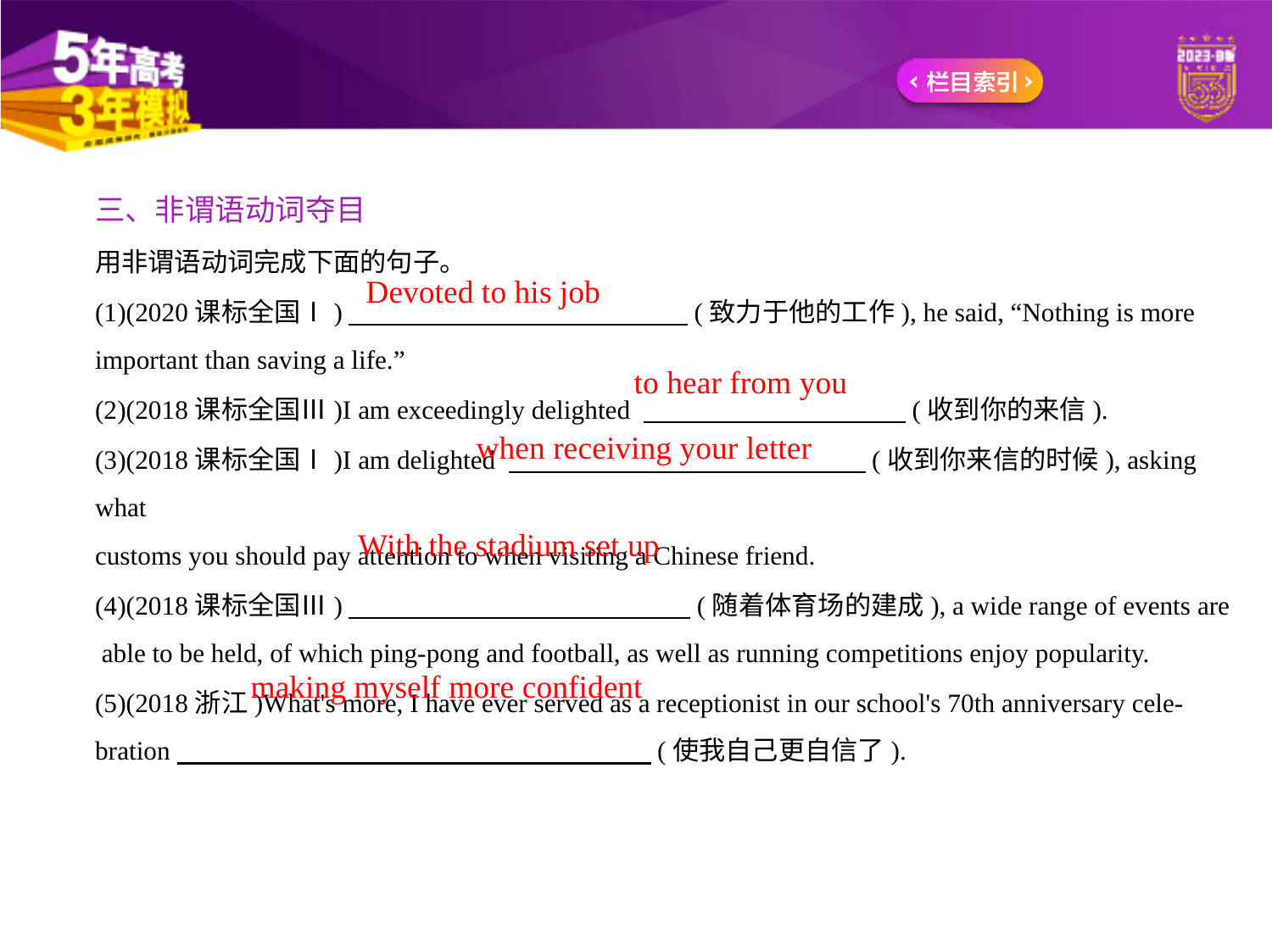

三、非谓语动词夺目
用非谓语动词完成下面的句子。
(1)(2020课标全国Ⅰ)　　    　　　　　　　　　    (致力于他的工作), he said, “Nothing is more
important than saving a life.”
(2)(2018课标全国Ⅲ)I am exceedingly delighted 　　　　　　　　　    (收到你的来信).
(3)(2018课标全国Ⅰ)I am delighted 　　       　　　　　　　　　    (收到你来信的时候), asking what
customs you should pay attention to when visiting a Chinese friend.
(4)(2018课标全国Ⅲ)　　　　　　　　　　　　    (随着体育场的建成), a wide range of events are
 able to be held, of which ping-pong and football, as well as running competitions enjoy popularity.
(5)(2018浙江)What's more, I have ever served as a receptionist in our school's 70th anniversary cele-
bration　　　　　　　　　　　　　　　　　    (使我自己更自信了).
Devoted to his job
to hear from you
when receiving your letter
With the stadium set up
making myself more confident